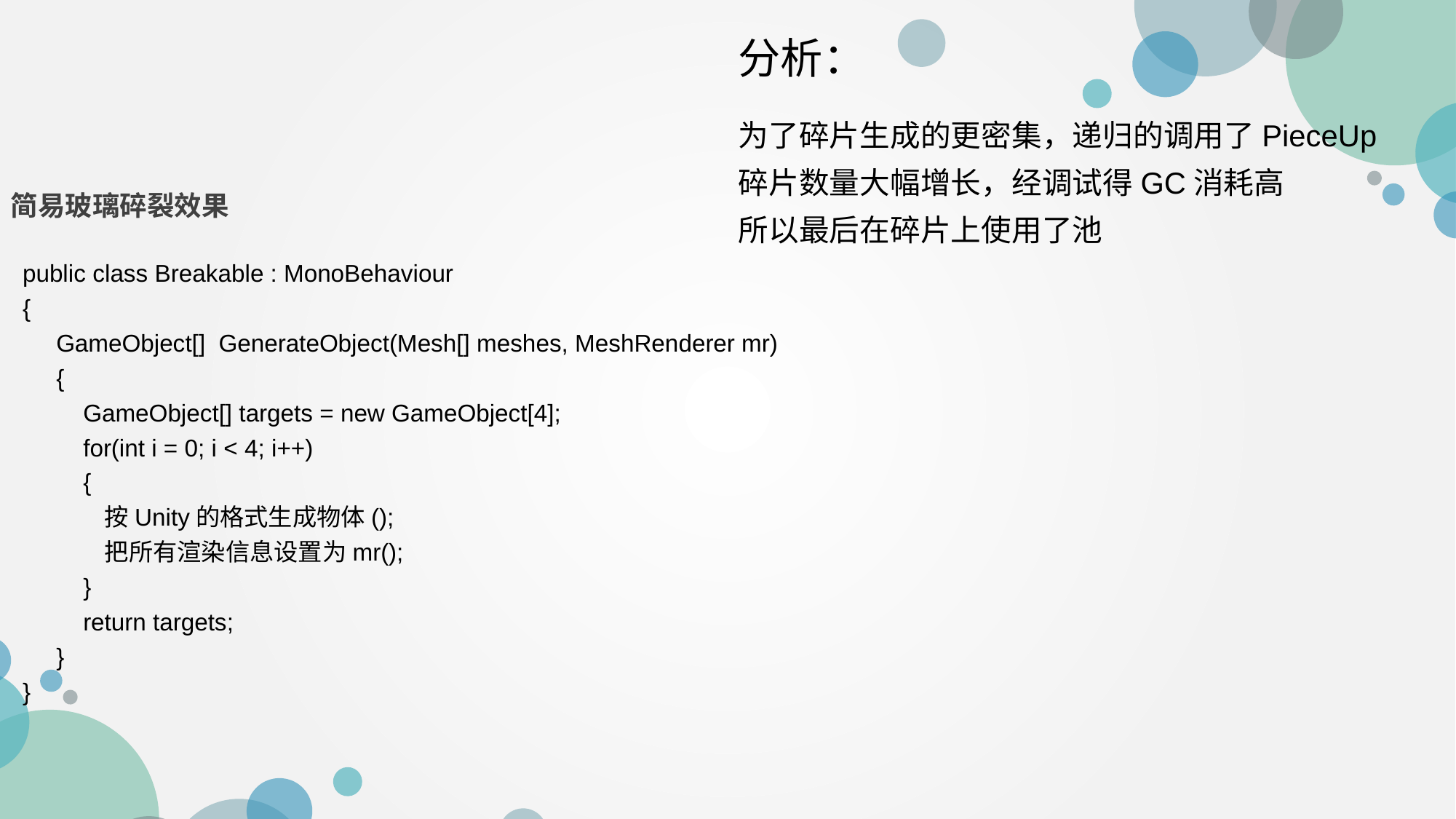

分析：
为了碎片生成的更密集，递归的调用了PieceUp
碎片数量大幅增长，经调试得GC消耗高
所以最后在碎片上使用了池
简易玻璃碎裂效果
public class Breakable : MonoBehaviour
{
     GameObject[]  GenerateObject(Mesh[] meshes, MeshRenderer mr)
     {
         GameObject[] targets = new GameObject[4];
         for(int i = 0; i < 4; i++)
         {
              按Unity的格式生成物体();
              把所有渲染信息设置为mr();
         }
         return targets;
     }
}